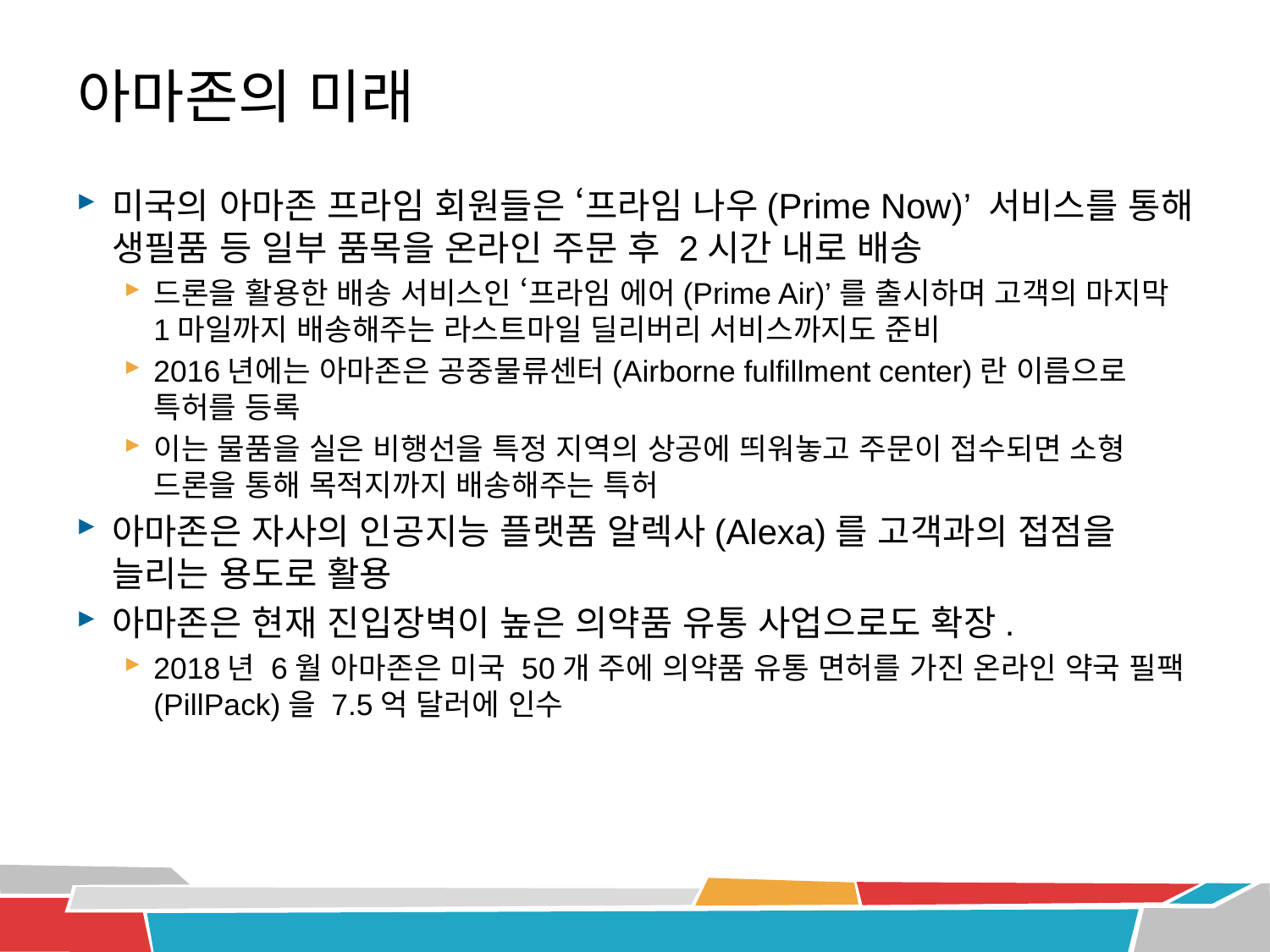

# 아마존의 미래
미국의 아마존 프라임 회원들은 ‘프라임 나우(Prime Now)’ 서비스를 통해 생필품 등 일부 품목을 온라인 주문 후 2시간 내로 배송
드론을 활용한 배송 서비스인 ‘프라임 에어(Prime Air)’를 출시하며 고객의 마지막 1마일까지 배송해주는 라스트마일 딜리버리 서비스까지도 준비
2016년에는 아마존은 공중물류센터(Airborne fulfillment center)란 이름으로 특허를 등록
이는 물품을 실은 비행선을 특정 지역의 상공에 띄워놓고 주문이 접수되면 소형 드론을 통해 목적지까지 배송해주는 특허
아마존은 자사의 인공지능 플랫폼 알렉사(Alexa)를 고객과의 접점을 늘리는 용도로 활용
아마존은 현재 진입장벽이 높은 의약품 유통 사업으로도 확장.
2018년 6월 아마존은 미국 50개 주에 의약품 유통 면허를 가진 온라인 약국 필팩(PillPack)을 7.5억 달러에 인수